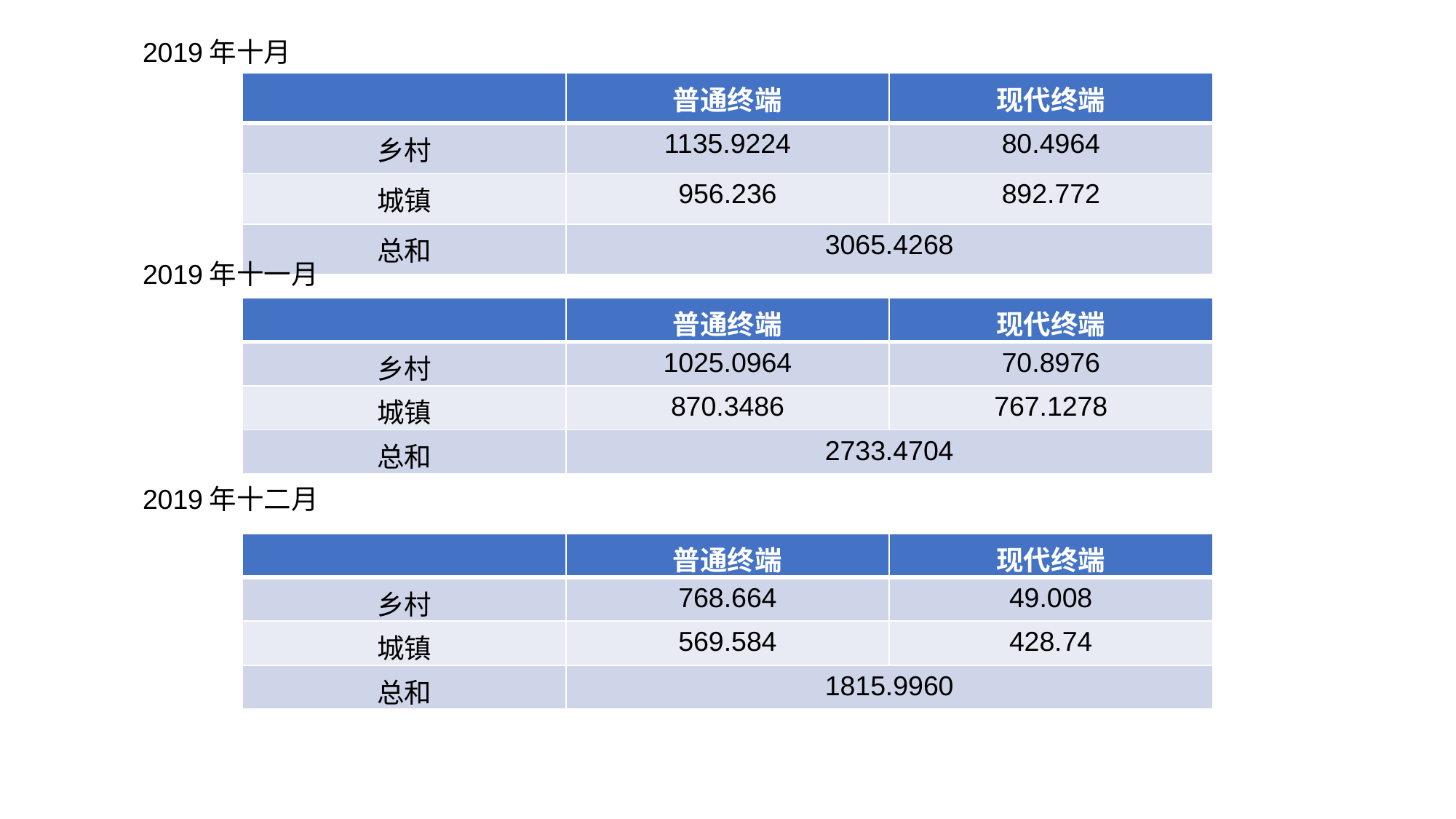

2019年十月
|  | 普通终端 | 现代终端 |
| --- | --- | --- |
| 乡村 | 1135.9224 | 80.4964 |
| 城镇 | 956.236 | 892.772 |
| 总和 | 3065.4268 |  |
2019年十一月
|  | 普通终端 | 现代终端 |
| --- | --- | --- |
| 乡村 | 1025.0964 | 70.8976 |
| 城镇 | 870.3486 | 767.1278 |
| 总和 | 2733.4704 |  |
2019年十二月
|  | 普通终端 | 现代终端 |
| --- | --- | --- |
| 乡村 | 768.664 | 49.008 |
| 城镇 | 569.584 | 428.74 |
| 总和 | 1815.9960 |  |